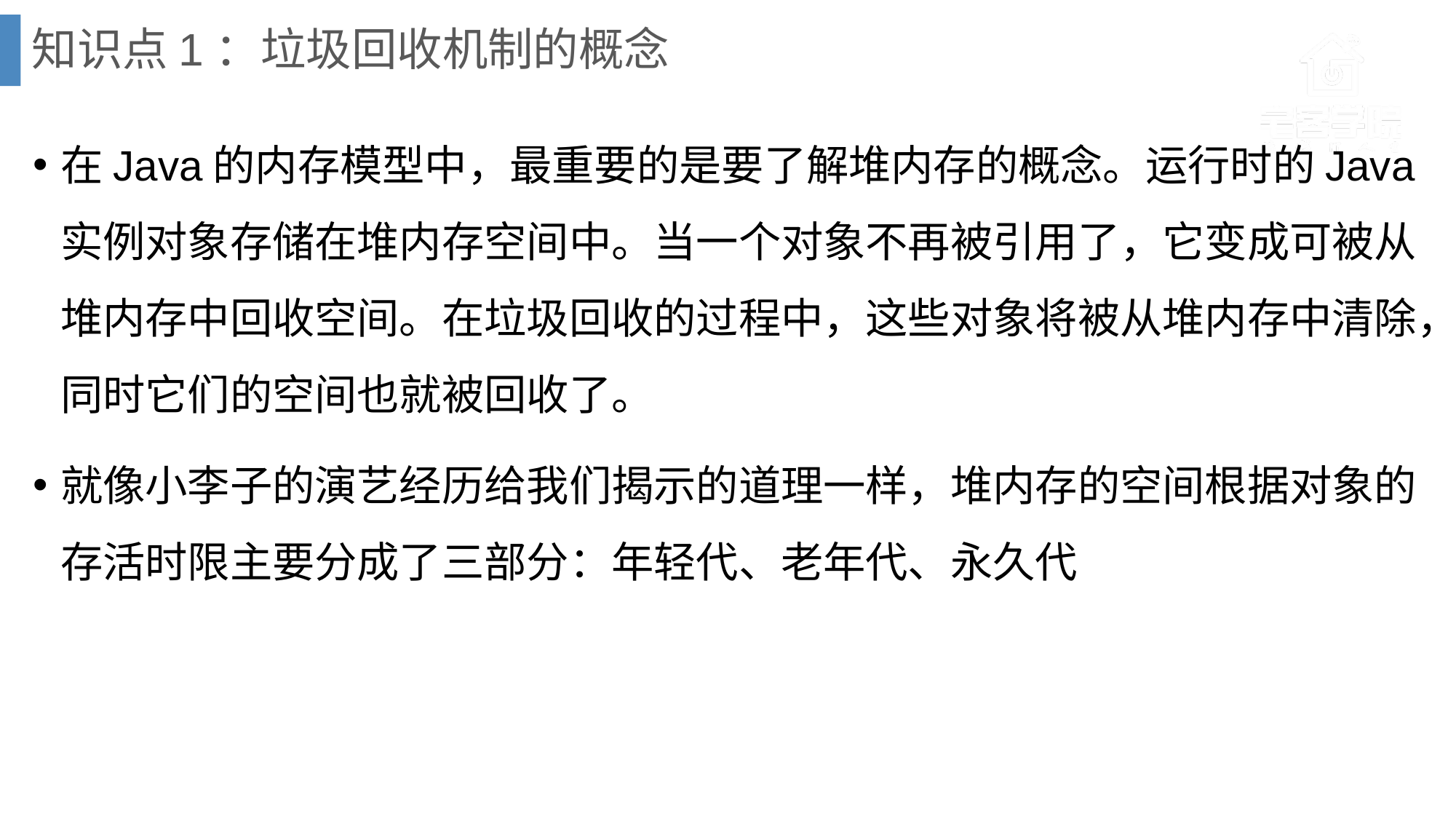

# 知识点1：垃圾回收机制的概念
在Java的内存模型中，最重要的是要了解堆内存的概念。运行时的Java实例对象存储在堆内存空间中。当一个对象不再被引用了，它变成可被从堆内存中回收空间。在垃圾回收的过程中，这些对象将被从堆内存中清除，同时它们的空间也就被回收了。
就像小李子的演艺经历给我们揭示的道理一样，堆内存的空间根据对象的存活时限主要分成了三部分：年轻代、老年代、永久代